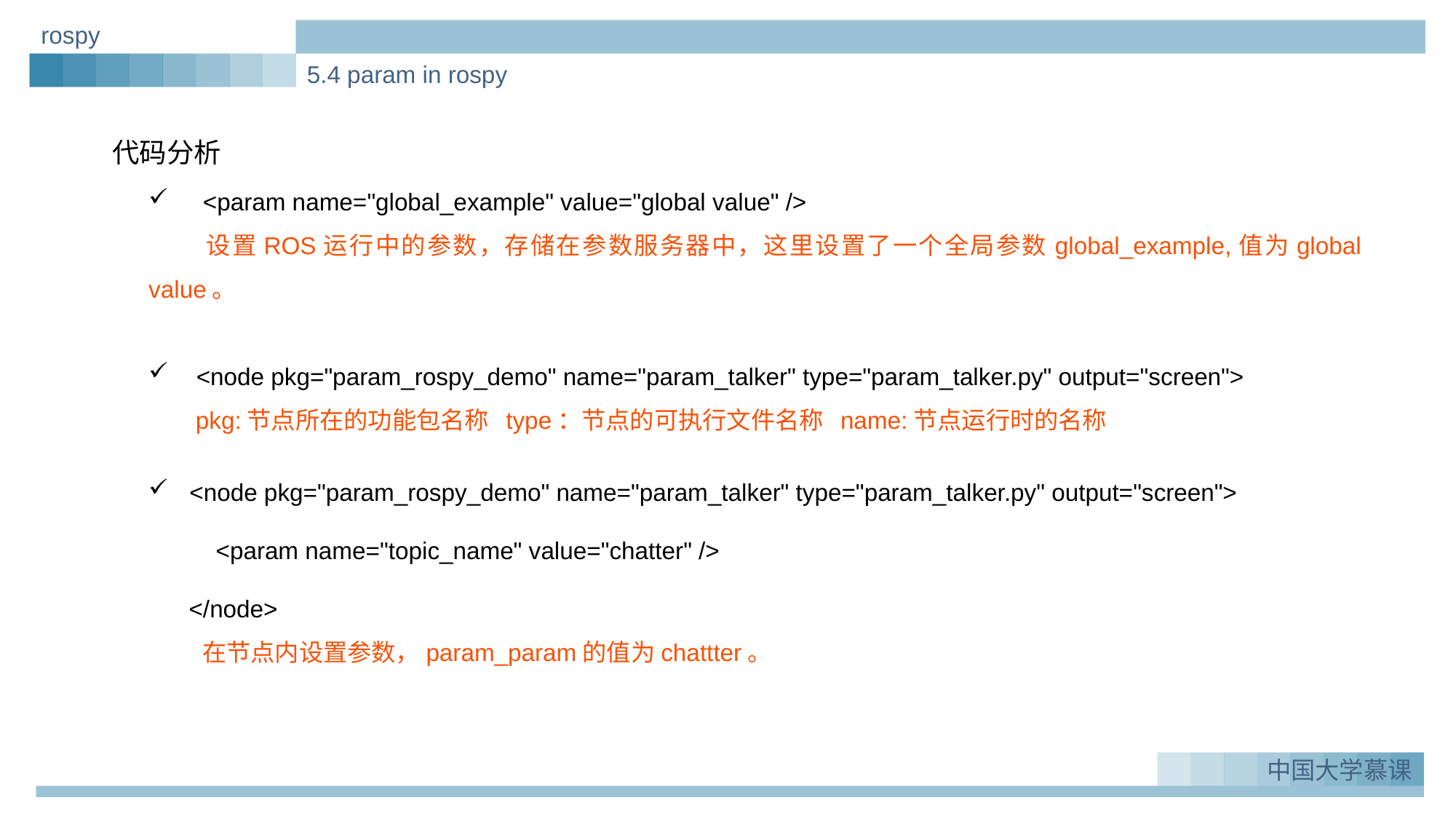

rospy
5.4 param in rospy
代码分析

  <param name="global_example" value="global value" />
       设置ROS运行中的参数，存储在参数服务器中，这里设置了一个全局参数global_example,值为global value。

 <node pkg="param_rospy_demo" name="param_talker" type="param_talker.py" output="screen">
       pkg:节点所在的功能包名称  type：节点的可执行文件名称  name:节点运行时的名称

 <node pkg="param_rospy_demo" name="param_talker" type="param_talker.py" output="screen">

          <param name="topic_name" value="chatter" />

      </node>
   在节点内设置参数，param_param的值为chattter。
实例一：Greeting_demo
1.
中国大学慕课